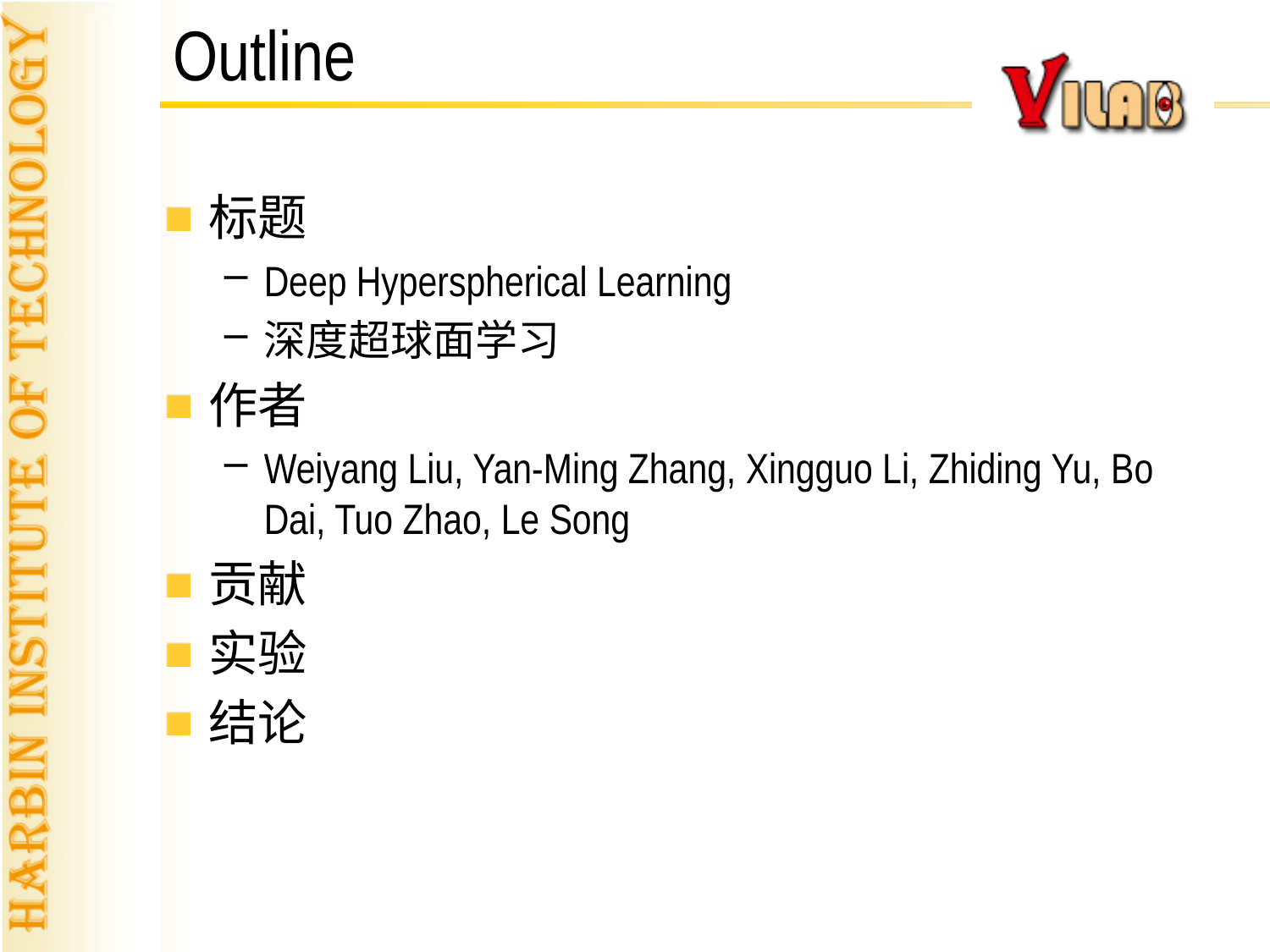

# Outline
标题
Deep Hyperspherical Learning
深度超球面学习
作者
Weiyang Liu, Yan-Ming Zhang, Xingguo Li, Zhiding Yu, Bo Dai, Tuo Zhao, Le Song
贡献
实验
结论